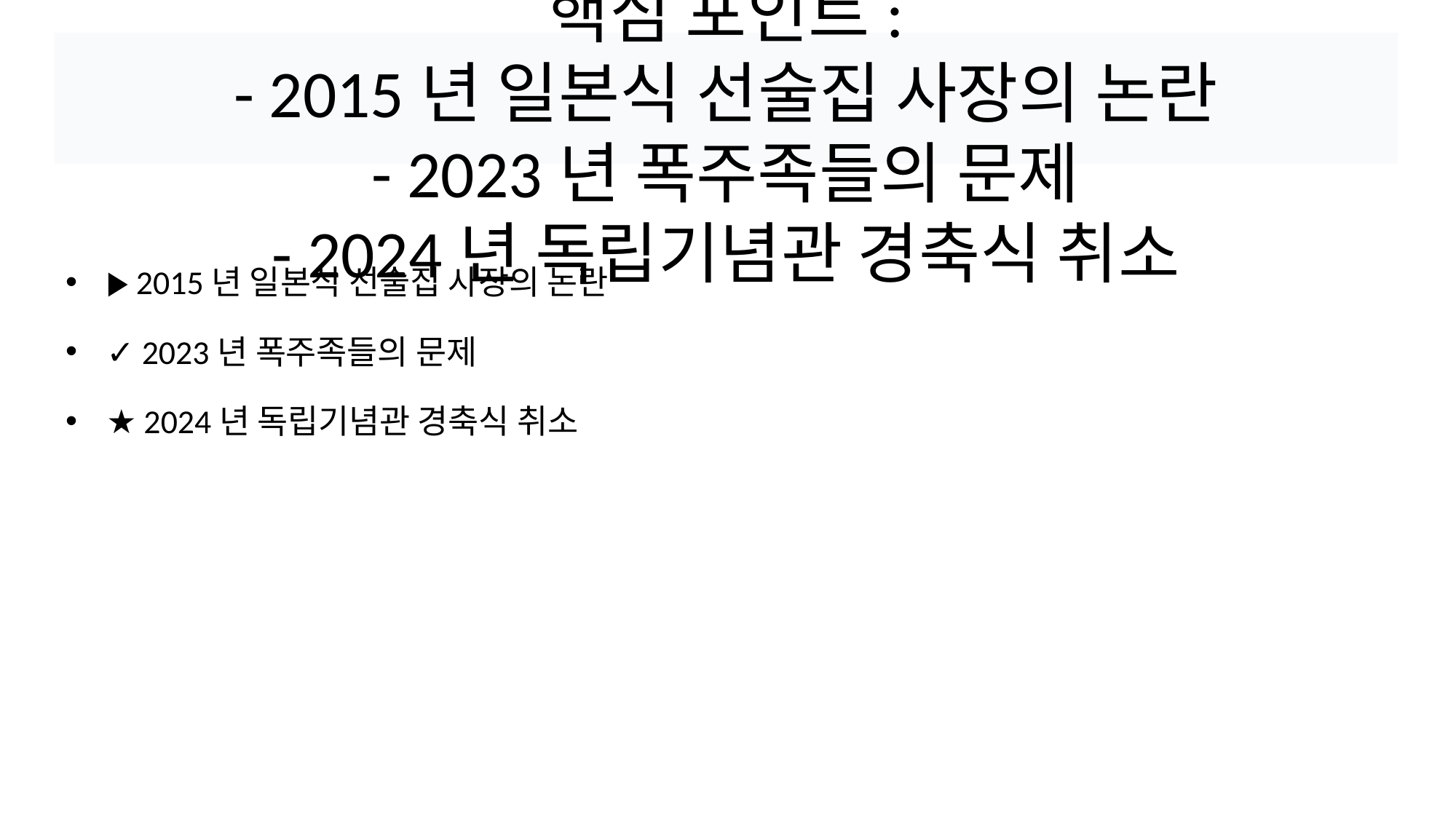

# 논란과 사건 사고
핵심 포인트:
- 2015년 일본식 선술집 사장의 논란
- 2023년 폭주족들의 문제
- 2024년 독립기념관 경축식 취소

▶ 2015년 일본식 선술집 사장의 논란
✓ 2023년 폭주족들의 문제
★ 2024년 독립기념관 경축식 취소